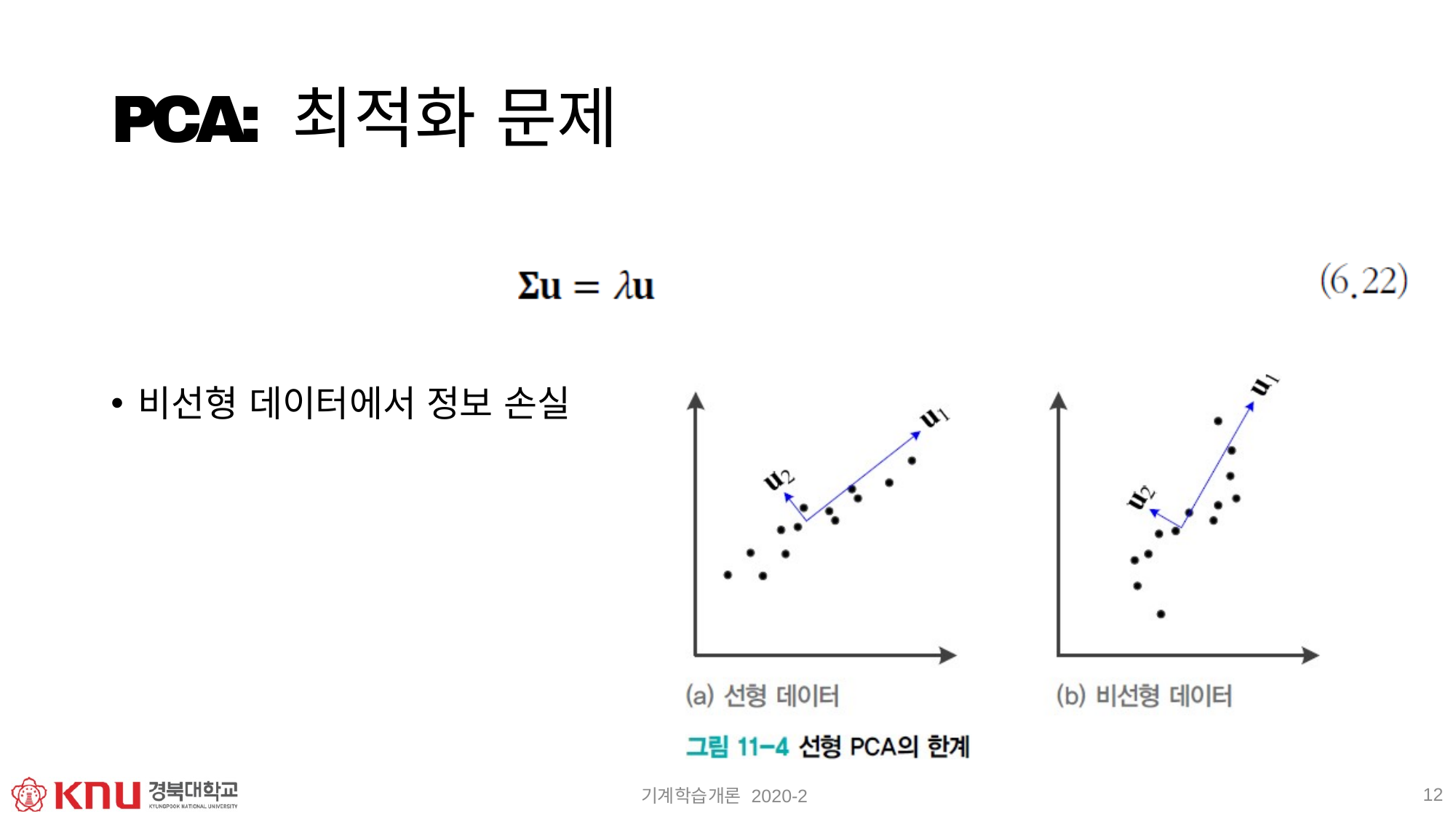

# PCA: 최적화 문제

비선형 데이터에서 정보 손실
12
기계학습개론 2020-2